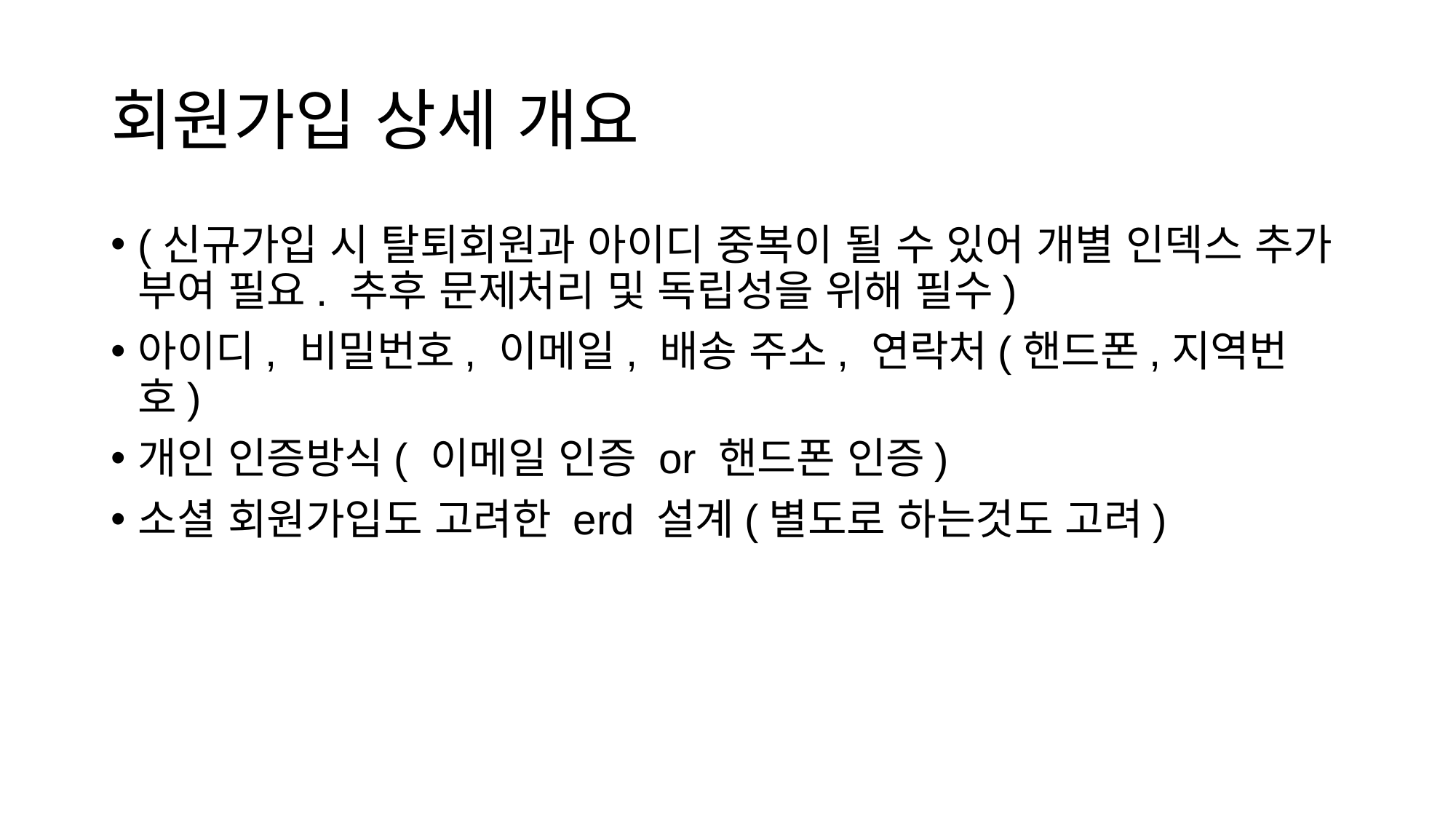

# 회원가입 상세 개요
(신규가입 시 탈퇴회원과 아이디 중복이 될 수 있어 개별 인덱스 추가 부여 필요. 추후 문제처리 및 독립성을 위해 필수)
아이디, 비밀번호, 이메일, 배송 주소, 연락처(핸드폰,지역번호)
개인 인증방식( 이메일 인증 or 핸드폰 인증)
소셜 회원가입도 고려한 erd 설계(별도로 하는것도 고려)